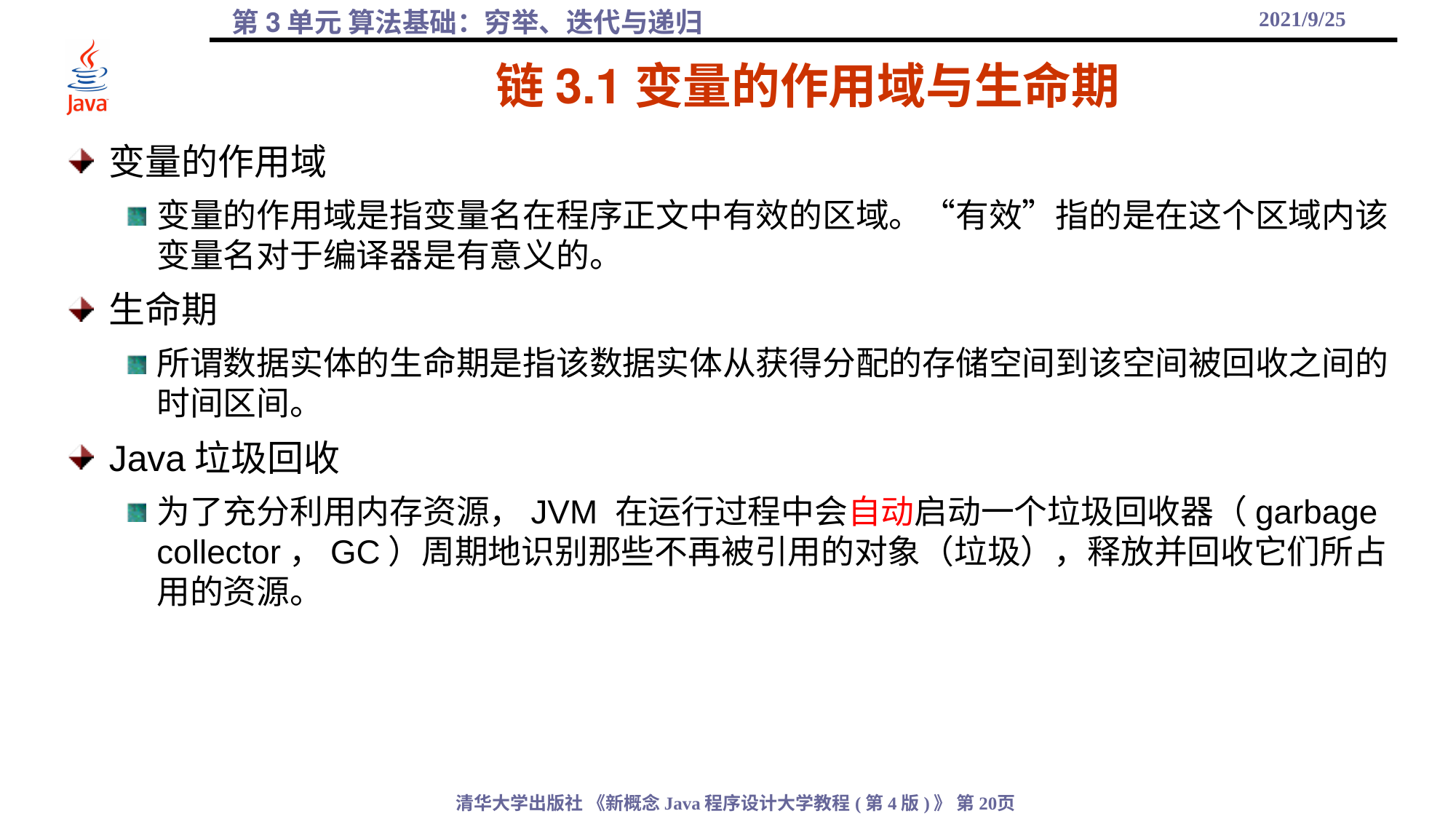

2021/9/25
# 链3.1变量的作用域与生命期
变量的作用域
变量的作用域是指变量名在程序正文中有效的区域。“有效”指的是在这个区域内该变量名对于编译器是有意义的。
生命期
所谓数据实体的生命期是指该数据实体从获得分配的存储空间到该空间被回收之间的时间区间。
Java垃圾回收
为了充分利用内存资源，JVM 在运行过程中会自动启动一个垃圾回收器（garbage collector，GC）周期地识别那些不再被引用的对象（垃圾），释放并回收它们所占用的资源。